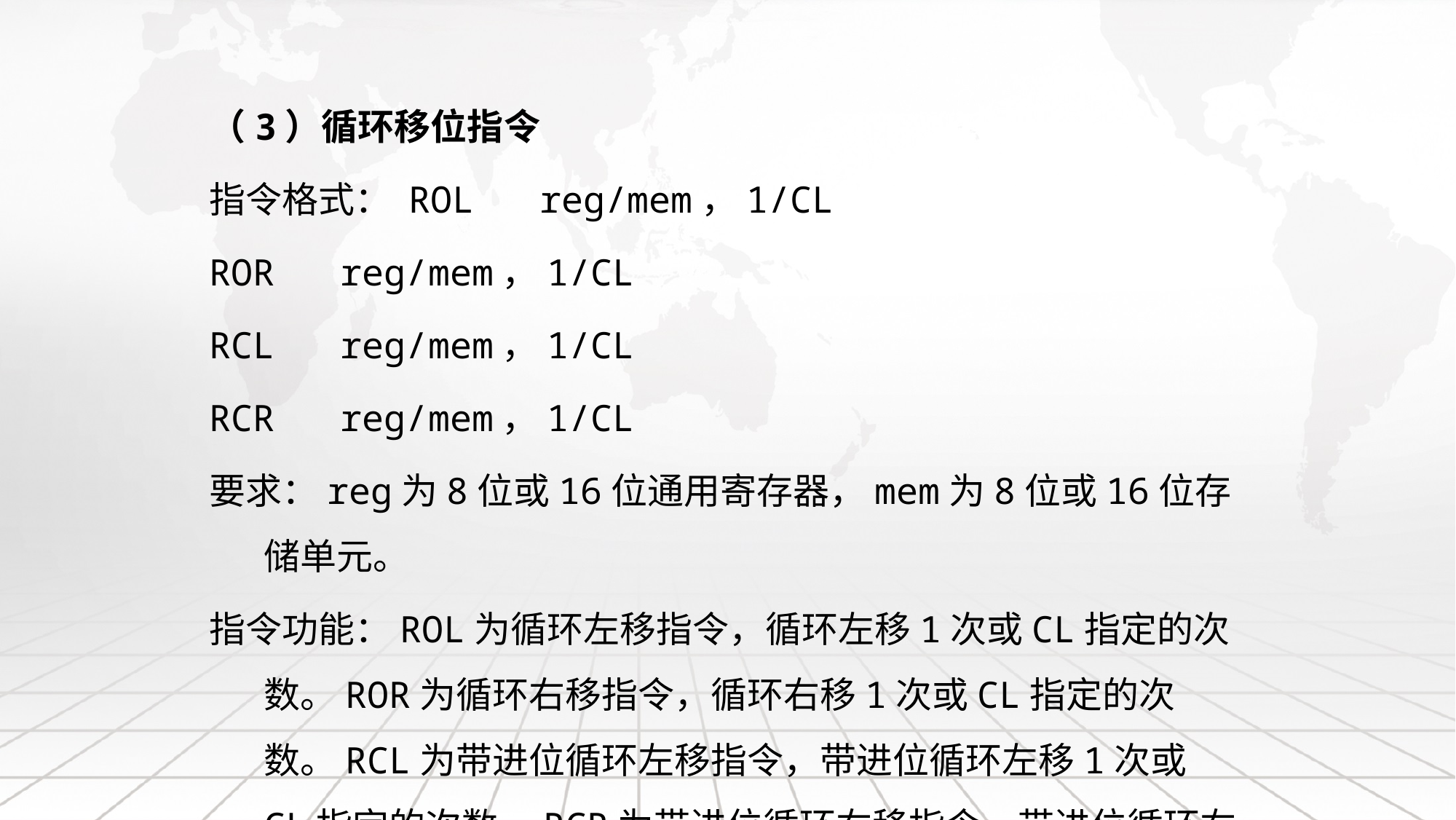

（3）循环移位指令
指令格式： ROL   reg/mem，1/CL
ROR   reg/mem，1/CL
RCL   reg/mem，1/CL
RCR   reg/mem，1/CL
要求：reg为8位或16位通用寄存器，mem为8位或16位存储单元。
指令功能：ROL为循环左移指令，循环左移1次或CL指定的次数。ROR为循环右移指令，循环右移1次或CL指定的次数。RCL为带进位循环左移指令，带进位循环左移1次或CL指定的次数。RCR为带进位循环右移指令，带进位循环右移1次或CL指定的次数。